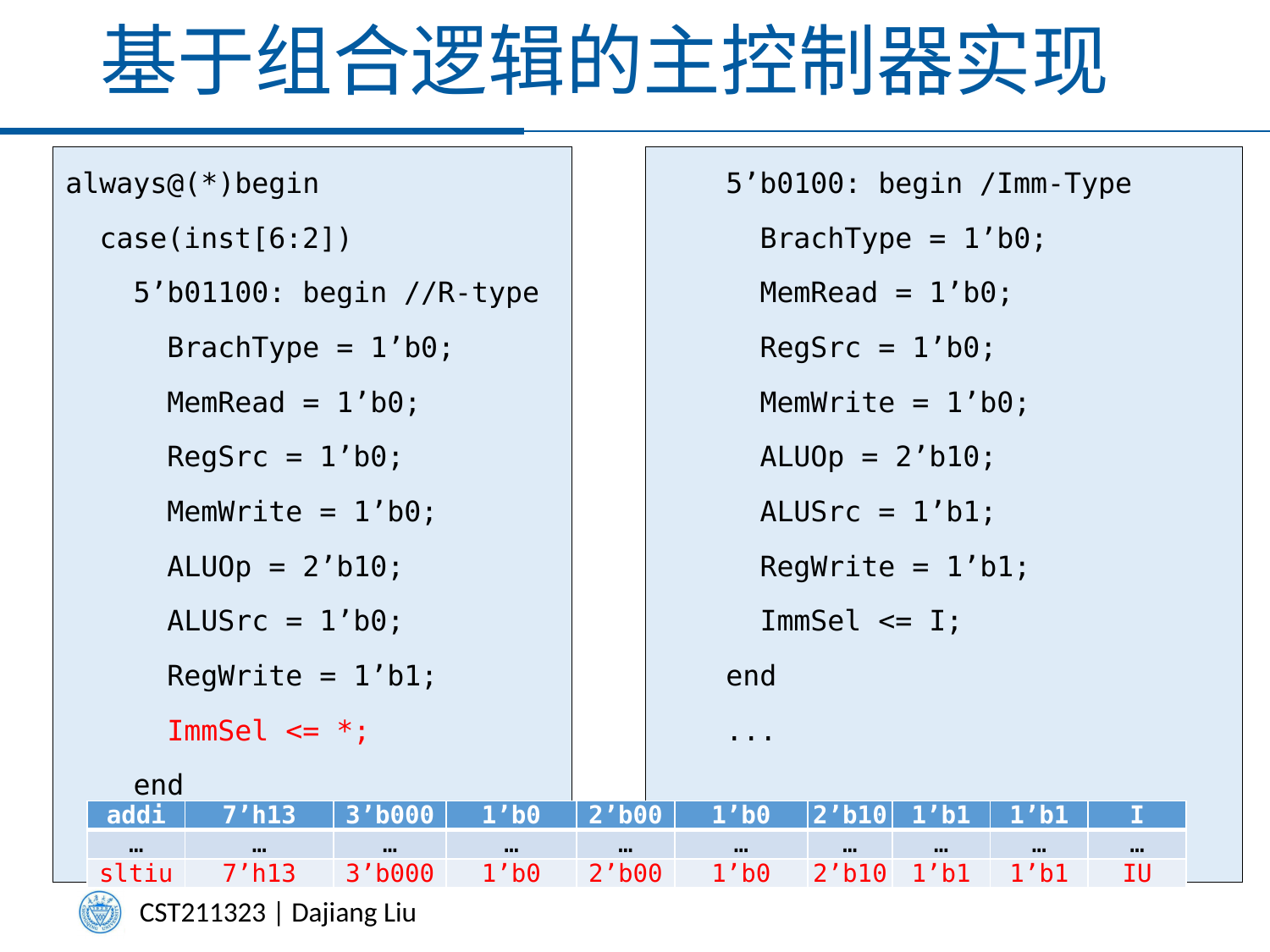

# 基于组合逻辑的主控制器实现
always@(*)begin
  case(inst[6:2])
    5’b01100: begin //R-type
      BrachType = 1’b0;
      MemRead = 1’b0;
      RegSrc = 1’b0;
      MemWrite = 1’b0;
      ALUOp = 2’b10;
      ALUSrc = 1’b0;
      RegWrite = 1’b1;
      ImmSel <= *;
    end

    5’b0100: begin /Imm-Type
      BrachType = 1’b0;
      MemRead = 1’b0;
      RegSrc = 1’b0;
      MemWrite = 1’b0;
      ALUOp = 2’b10;
      ALUSrc = 1’b1;
      RegWrite = 1’b1;
      ImmSel <= I;
    end
    ...
| addi | 7’h13 | 3’b000 | 1’b0 | 2’b00 | 1’b0 | 2’b10 | 1’b1 | 1’b1 | I |
| --- | --- | --- | --- | --- | --- | --- | --- | --- | --- |
| … | … | … | … | … | … | … | … | … | … |
| sltiu | 7’h13 | 3’b000 | 1’b0 | 2’b00 | 1’b0 | 2’b10 | 1’b1 | 1’b1 | IU |
13